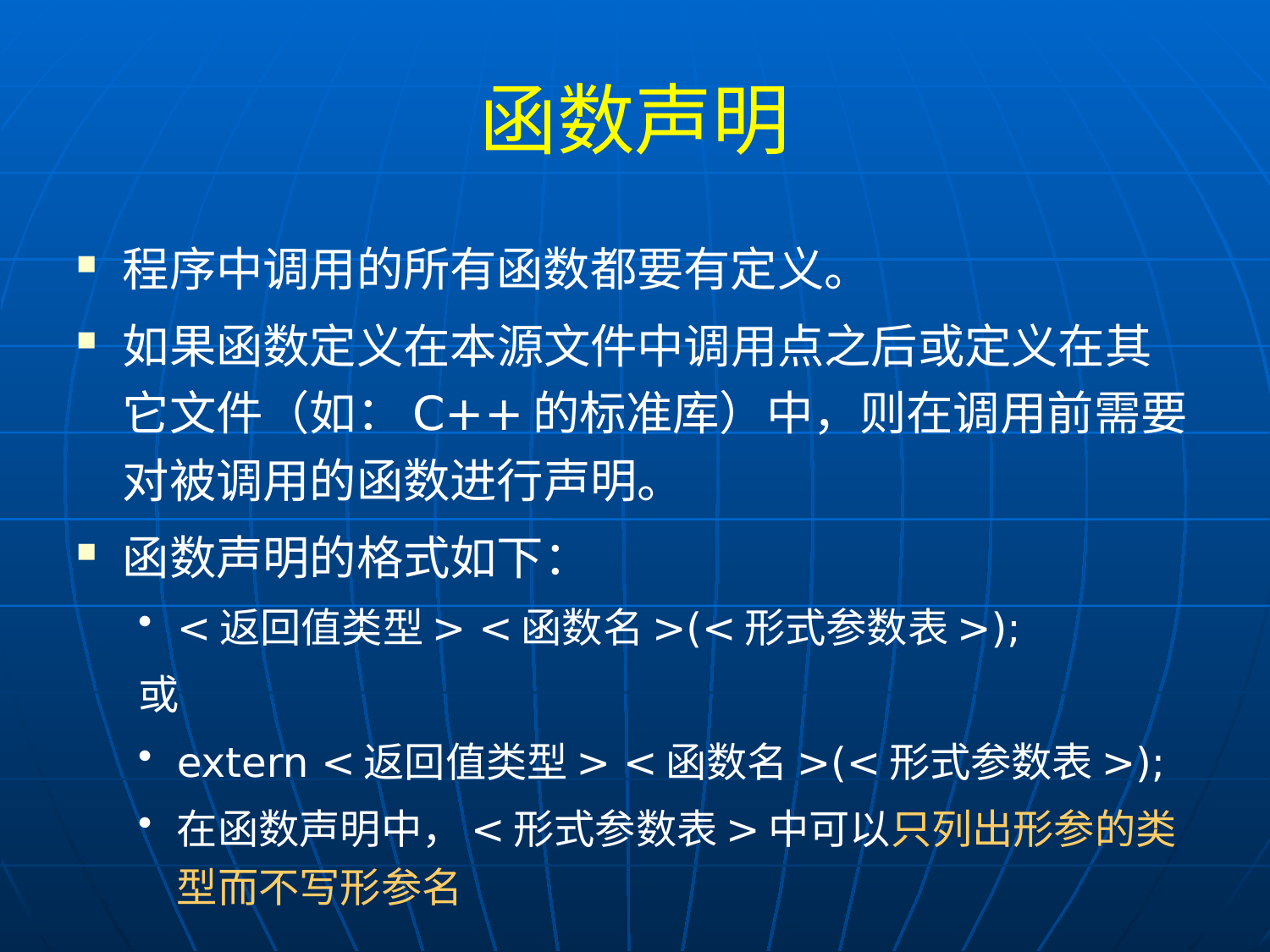

# 函数声明
程序中调用的所有函数都要有定义。
如果函数定义在本源文件中调用点之后或定义在其它文件（如：C++的标准库）中，则在调用前需要对被调用的函数进行声明。
函数声明的格式如下：
<返回值类型> <函数名>(<形式参数表>);
或
extern <返回值类型> <函数名>(<形式参数表>);
在函数声明中，<形式参数表>中可以只列出形参的类型而不写形参名